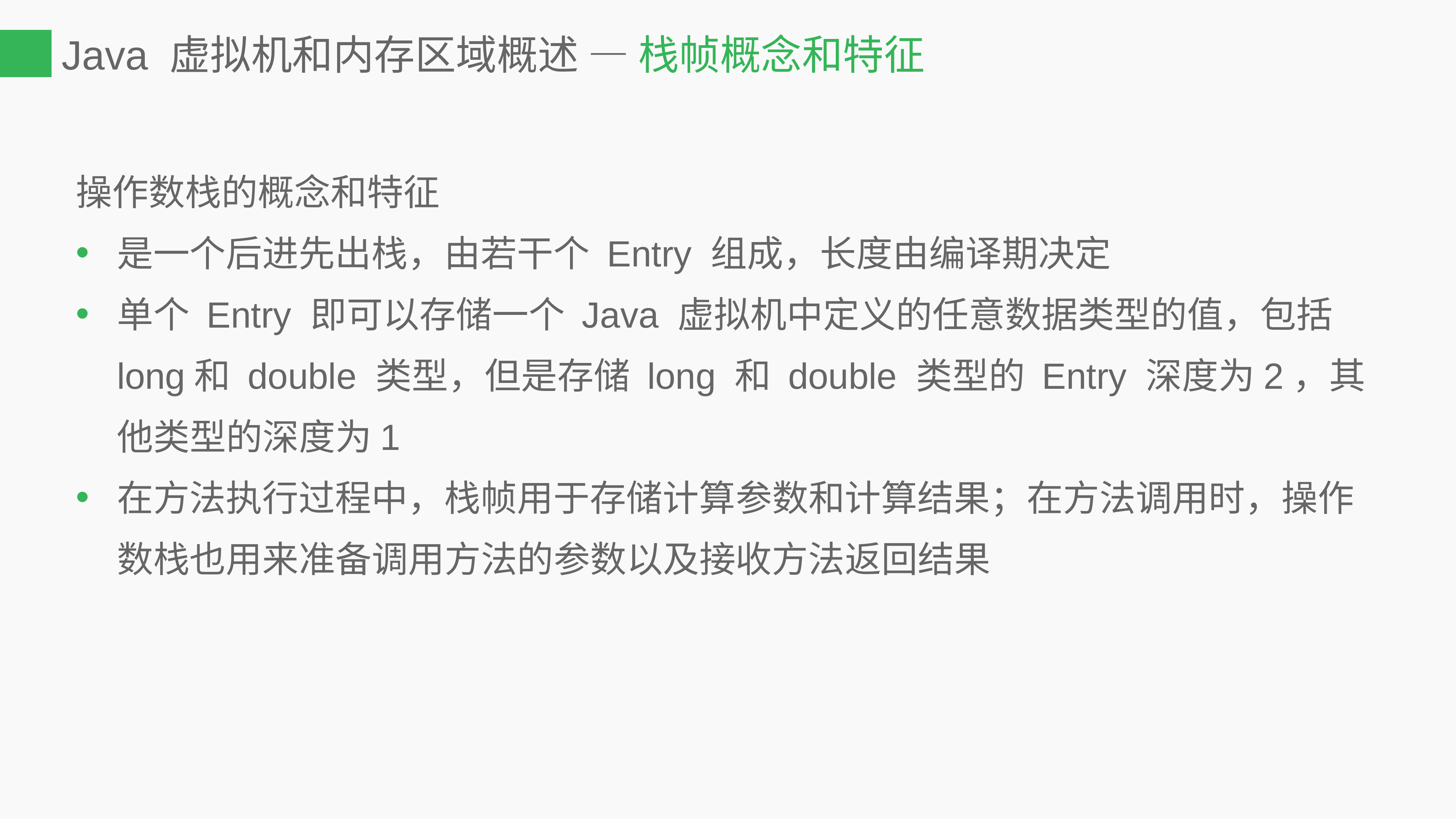

# Java 虚拟机和内存区域概述 — 栈帧概念和特征
操作数栈的概念和特征
是一个后进先出栈，由若干个 Entry 组成，长度由编译期决定
单个 Entry 即可以存储一个 Java 虚拟机中定义的任意数据类型的值，包括 long和 double 类型，但是存储 long 和 double 类型的 Entry 深度为2，其他类型的深度为1
在方法执行过程中，栈帧用于存储计算参数和计算结果；在方法调用时，操作数栈也用来准备调用方法的参数以及接收方法返回结果